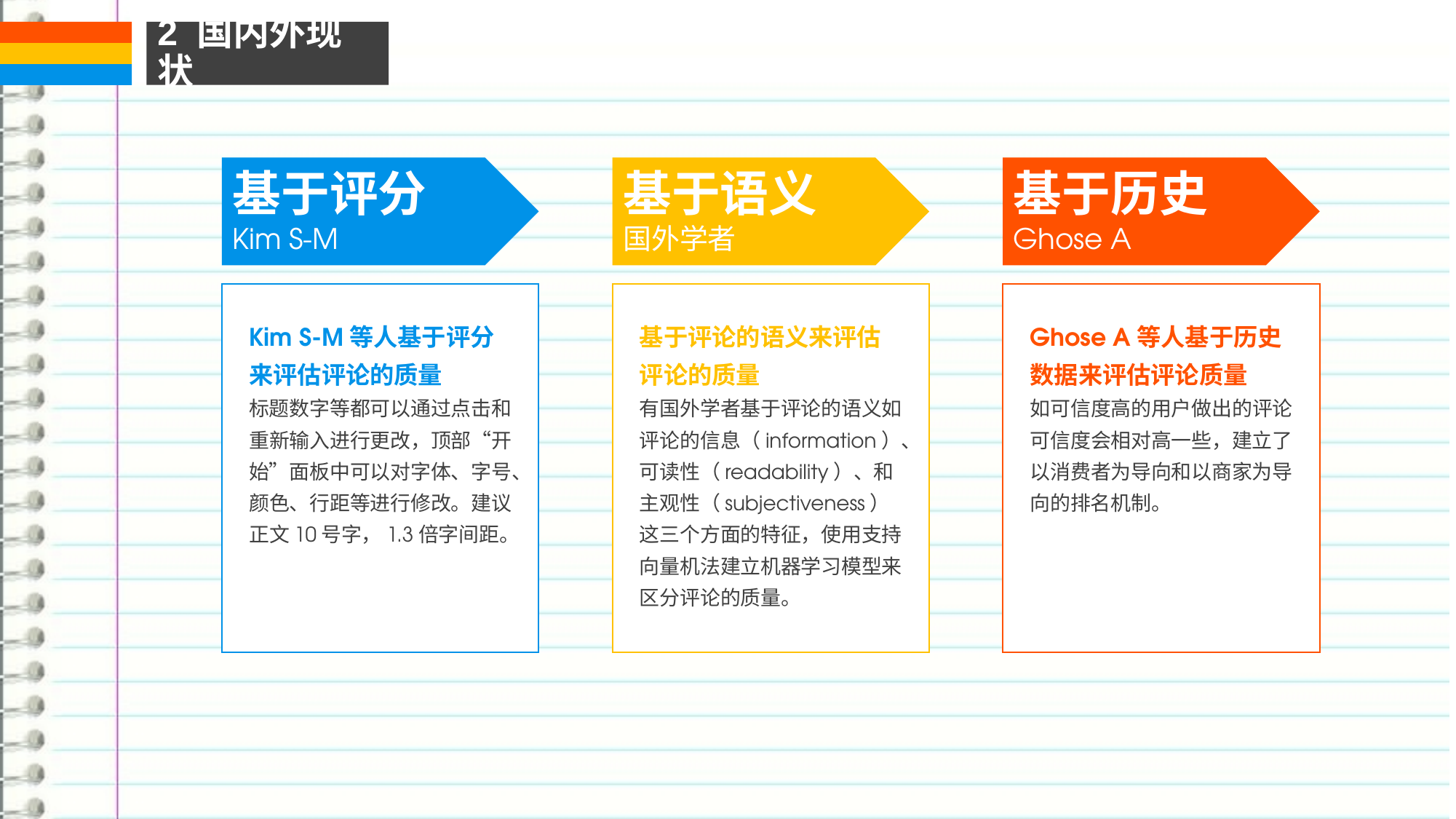

2 国内外现状
基于评分
Kim S-M

Kim S-M等人基于评分来评估评论的质量
标题数字等都可以通过点击和重新输入进行更改，顶部“开始”面板中可以对字体、字号、颜色、行距等进行修改。建议正文10号字，1.3倍字间距。
基于语义
国外学者

基于评论的语义来评估评论的质量
有国外学者基于评论的语义如评论的信息（information）、可读性（readability）、和主观性（subjectiveness）这三个方面的特征，使用支持向量机法建立机器学习模型来区分评论的质量。
基于历史
Ghose A

Ghose A等人基于历史数据来评估评论质量
如可信度高的用户做出的评论可信度会相对高一些，建立了以消费者为导向和以商家为导向的排名机制。